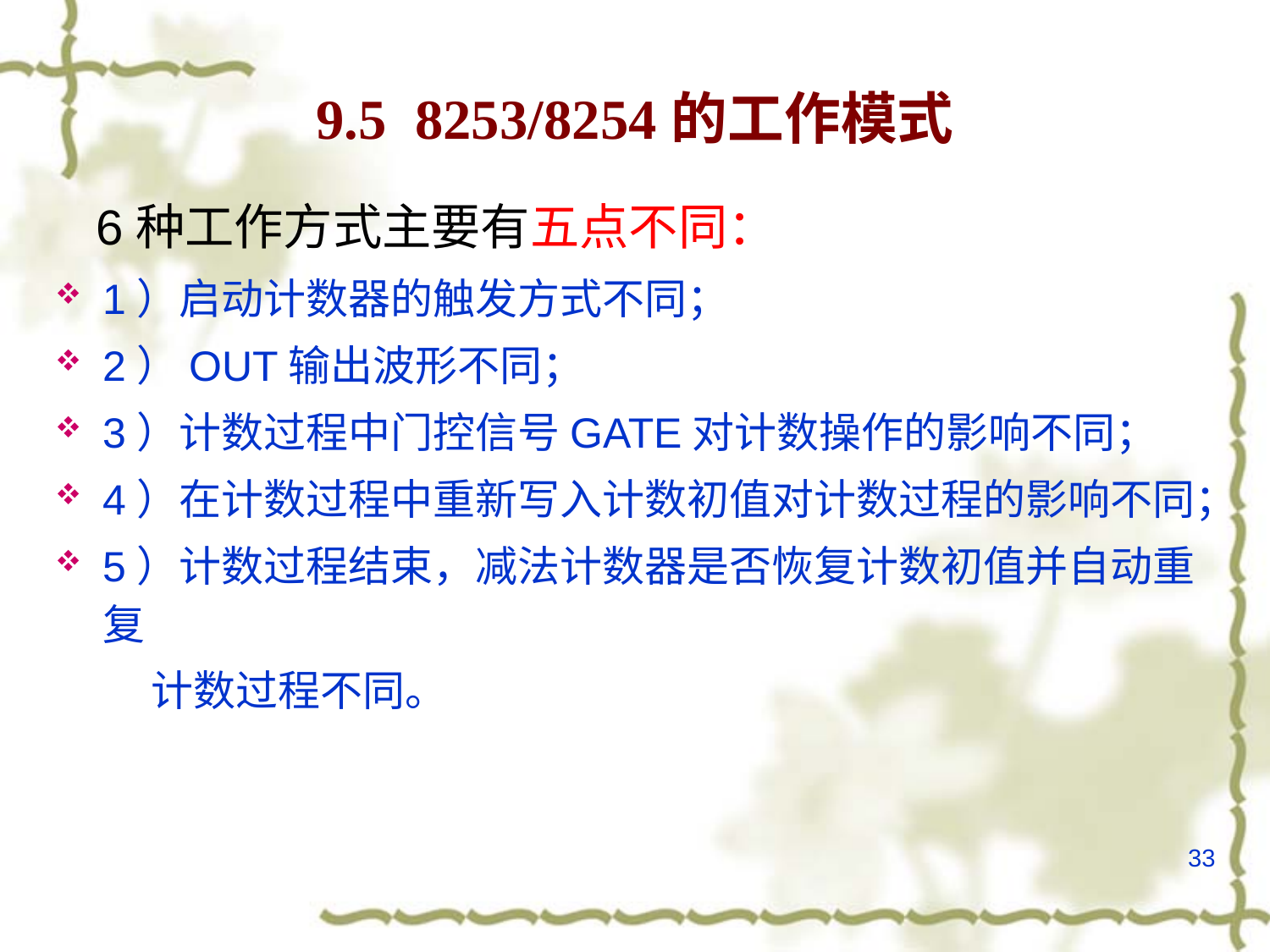

# 9.5  8253/8254的工作模式
   6种工作方式主要有五点不同：
1）启动计数器的触发方式不同；
2）OUT输出波形不同；
3）计数过程中门控信号GATE对计数操作的影响不同；
4）在计数过程中重新写入计数初值对计数过程的影响不同；
5）计数过程结束，减法计数器是否恢复计数初值并自动重复
         计数过程不同。
33